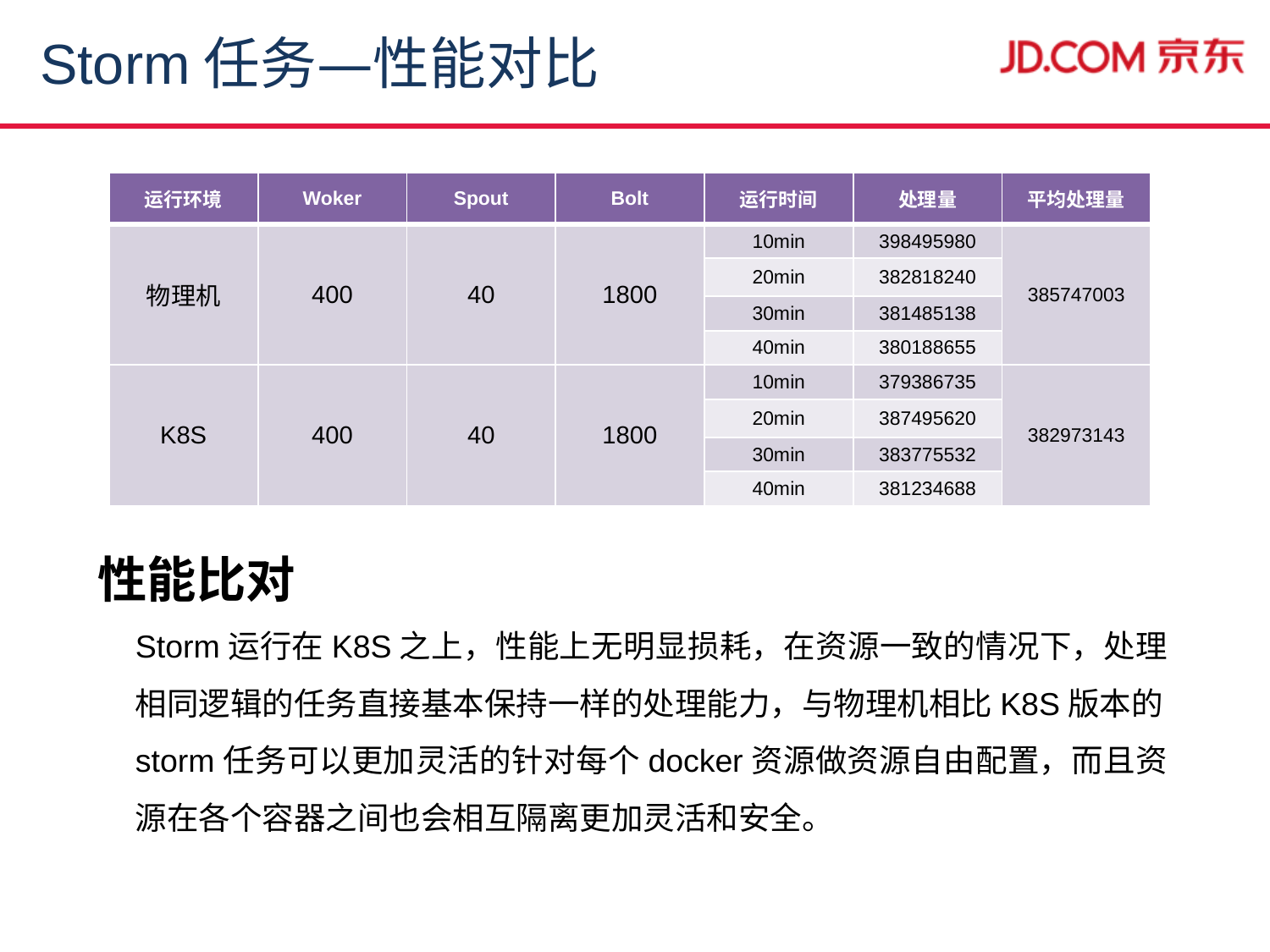

Storm任务—性能对比
| 运行环境 | Woker | Spout | Bolt | 运行时间 | 处理量 | 平均处理量 |
| --- | --- | --- | --- | --- | --- | --- |
| 物理机 | 400 | 40 | 1800 | 10min | 398495980 | 385747003 |
|  |  |  |  | 20min | 382818240 |  |
|  |  |  |  | 30min | 381485138 |  |
|  |  |  |  | 40min | 380188655 |  |
| K8S | 400 | 40 | 1800 | 10min | 379386735 | 382973143 |
|  |  |  |  | 20min | 387495620 |  |
|  |  |  |  | 30min | 383775532 |  |
|  |  |  |  | 40min | 381234688 |  |
   性能比对
	Storm运行在K8S之上，性能上无明显损耗，在资源一致的情况下，处理相同逻辑的任务直接基本保持一样的处理能力，与物理机相比K8S版本的storm任务可以更加灵活的针对每个docker资源做资源自由配置，而且资源在各个容器之间也会相互隔离更加灵活和安全。